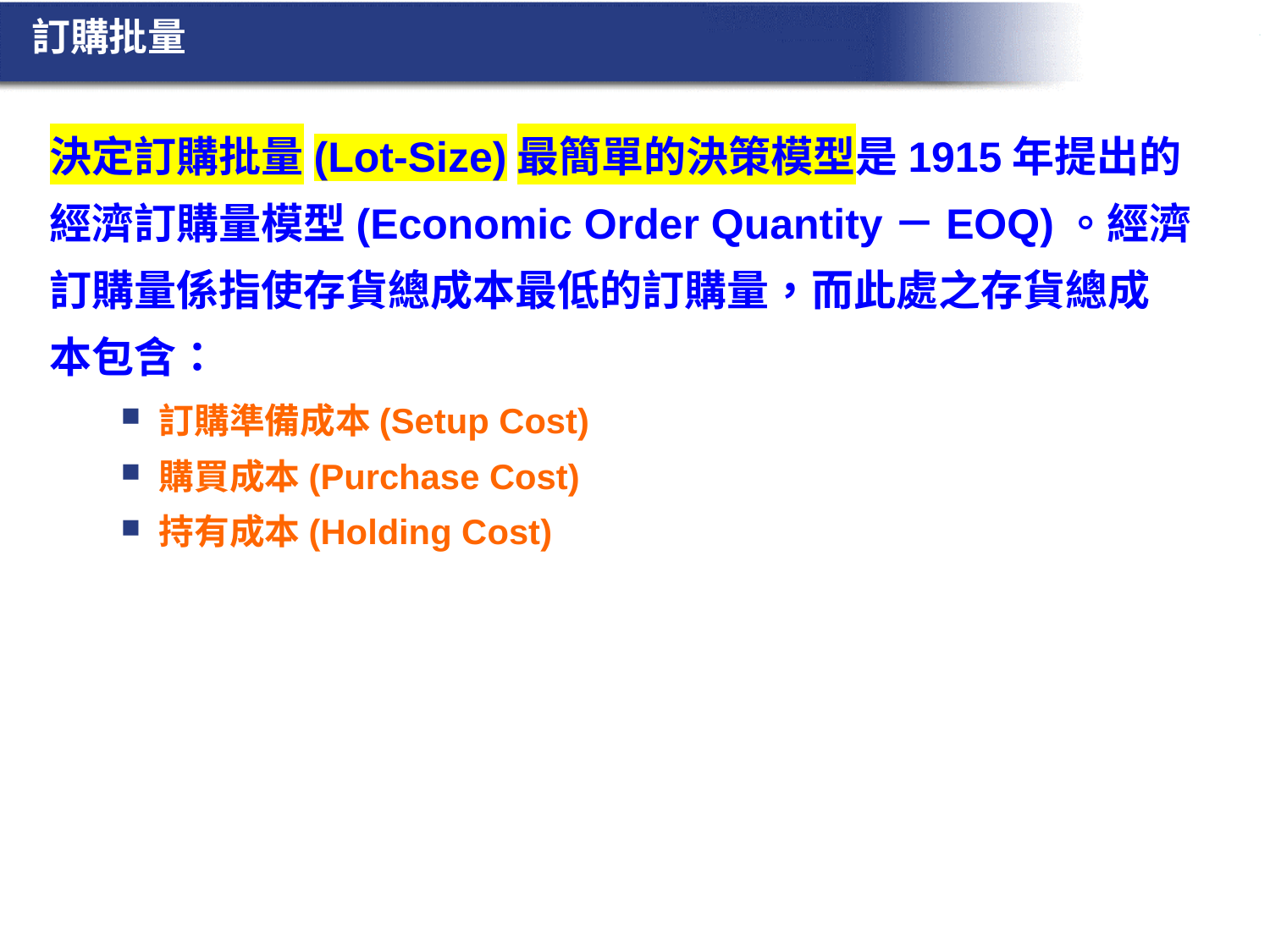

# 訂購批量
決定訂購批量(Lot-Size)最簡單的決策模型是1915年提出的
經濟訂購量模型(Economic Order Quantity－EOQ)。經濟
訂購量係指使存貨總成本最低的訂購量，而此處之存貨總成
本包含：
訂購準備成本(Setup Cost)
購買成本(Purchase Cost)
持有成本(Holding Cost)